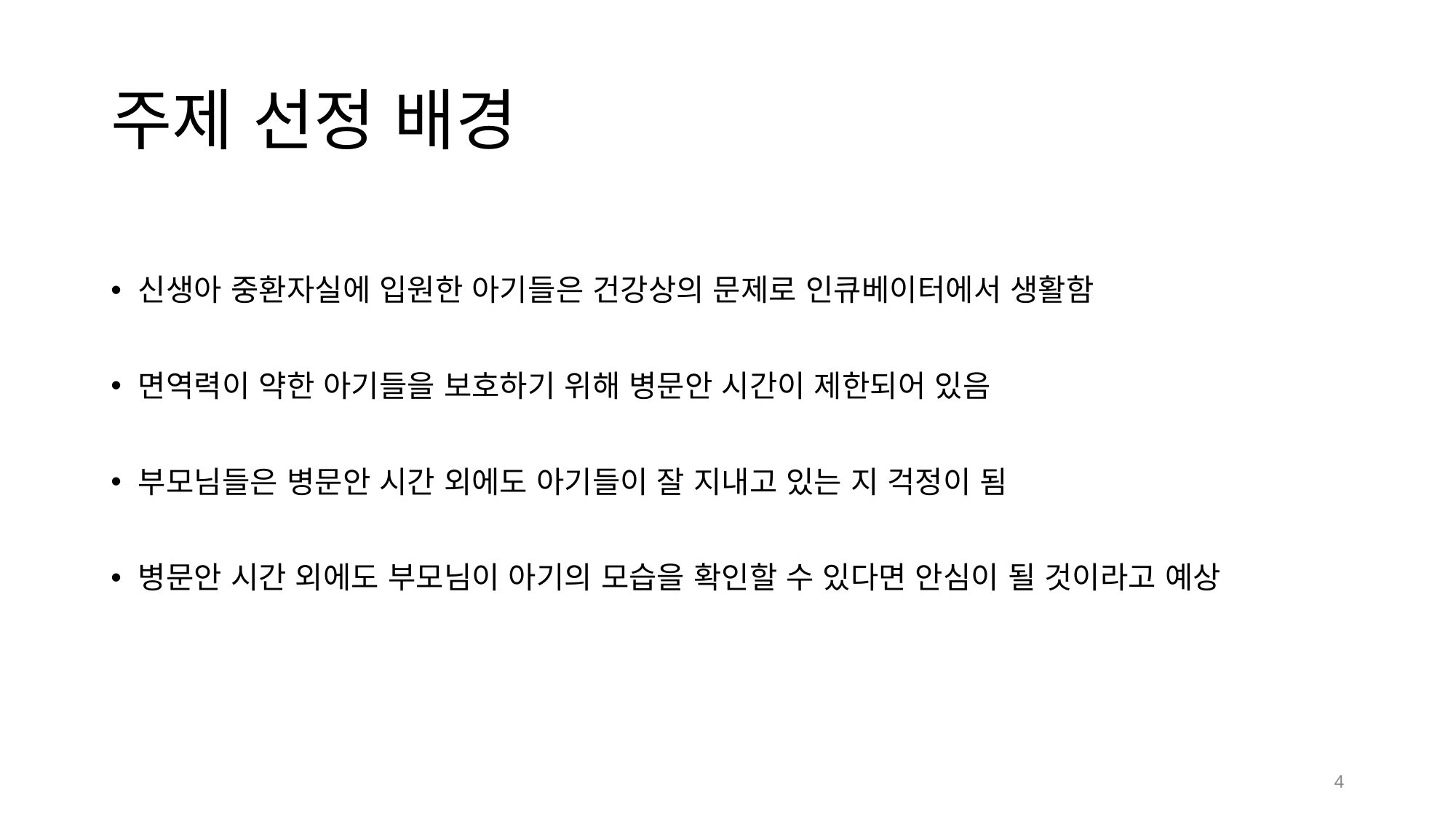

# 주제 선정 배경

신생아 중환자실에 입원한 아기들은 건강상의 문제로 인큐베이터에서 생활함

면역력이 약한 아기들을 보호하기 위해 병문안 시간이 제한되어 있음

부모님들은 병문안 시간 외에도 아기들이 잘 지내고 있는 지 걱정이 됨

병문안 시간 외에도 부모님이 아기의 모습을 확인할 수 있다면 안심이 될 것이라고 예상
4